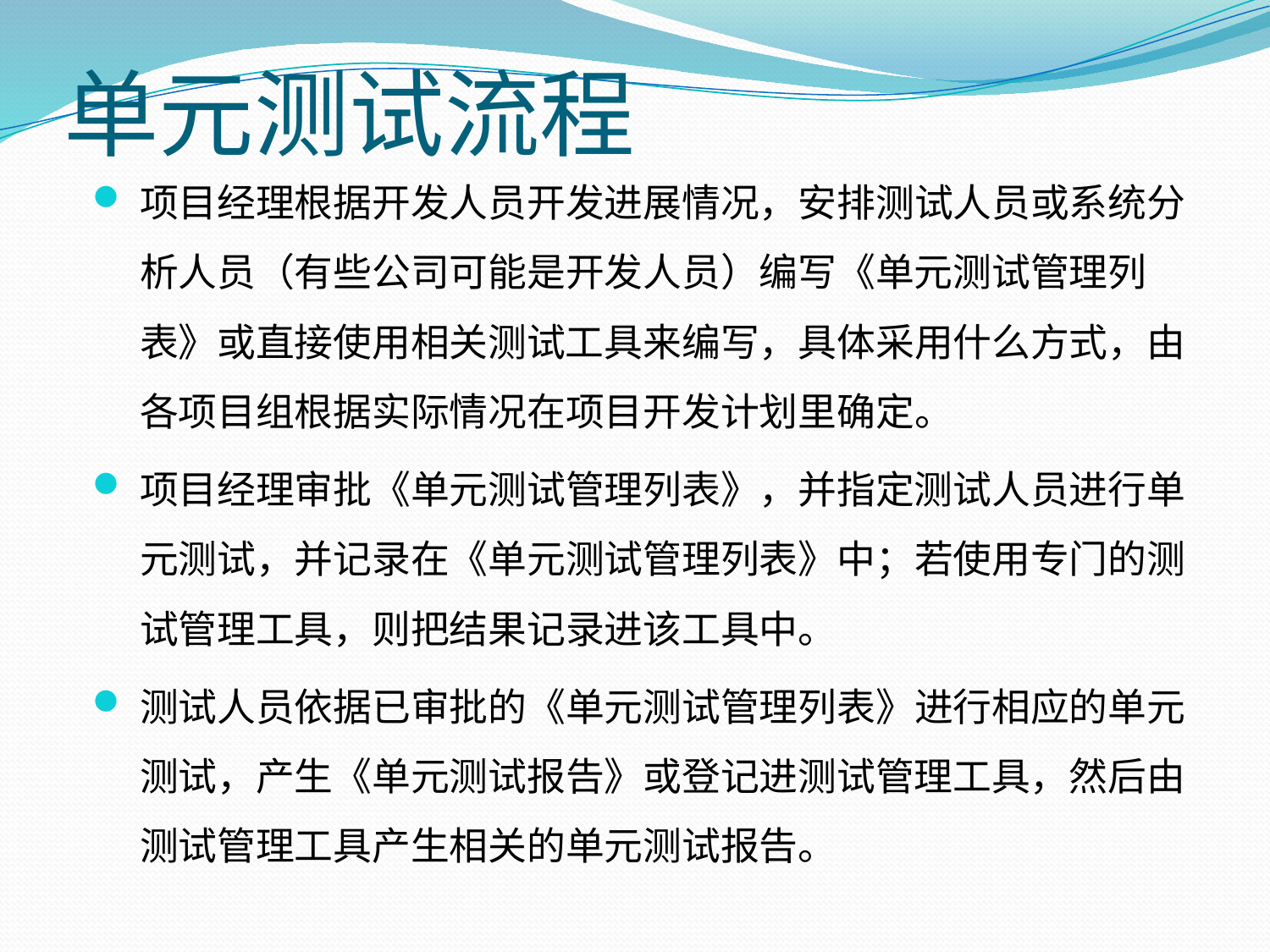

# 单元测试流程
项目经理根据开发人员开发进展情况，安排测试人员或系统分析人员（有些公司可能是开发人员）编写《单元测试管理列表》或直接使用相关测试工具来编写，具体采用什么方式，由各项目组根据实际情况在项目开发计划里确定。
项目经理审批《单元测试管理列表》，并指定测试人员进行单元测试，并记录在《单元测试管理列表》中；若使用专门的测试管理工具，则把结果记录进该工具中。
测试人员依据已审批的《单元测试管理列表》进行相应的单元测试，产生《单元测试报告》或登记进测试管理工具，然后由测试管理工具产生相关的单元测试报告。